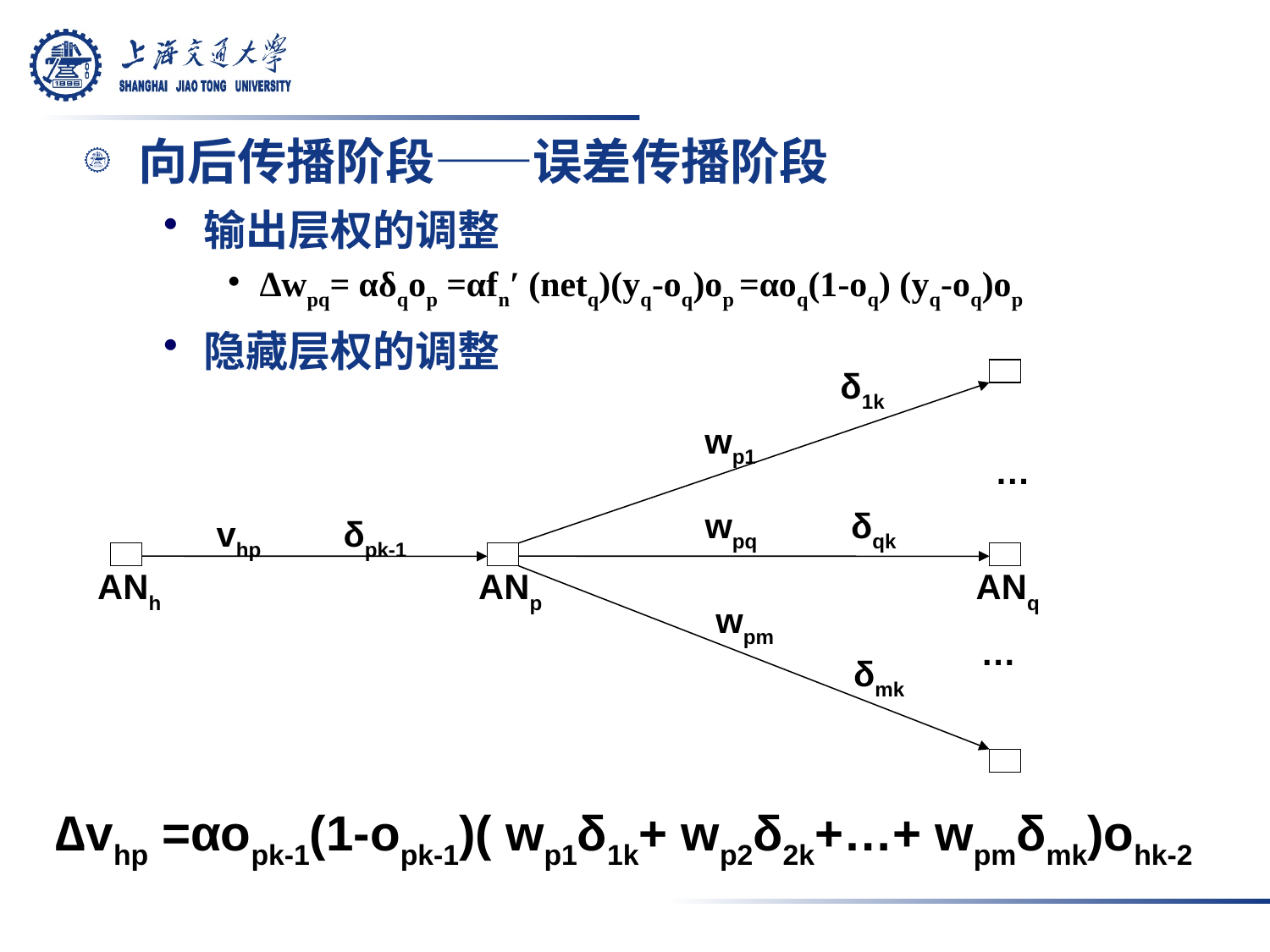

向后传播阶段——误差传播阶段
输出层权的调整
∆wpq= αδqop =αfn′ (netq)(yq-oq)op =αoq(1-oq) (yq-oq)op
隐藏层权的调整
δ1k

wp1
…
wpq
δqk
vhp	δpk-1
ANh
ANp
ANq
wpm
…
δmk
∆vhp =αopk-1(1-opk-1)( wp1δ1k+ wp2δ2k+…+ wpmδmk)ohk-2